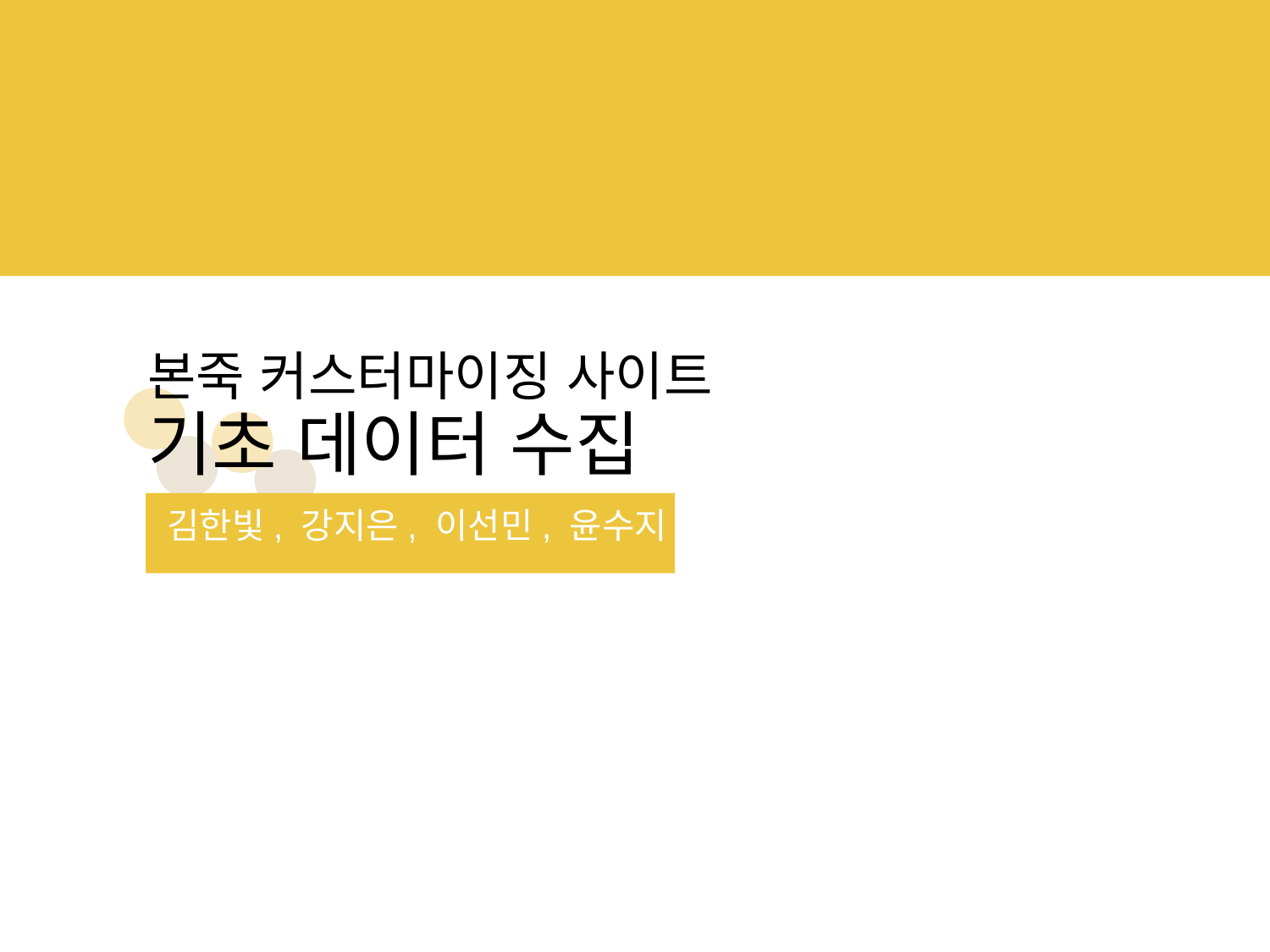

본죽 커스터마이징 사이트
기초 데이터 수집

김한빛, 강지은, 이선민, 윤수지